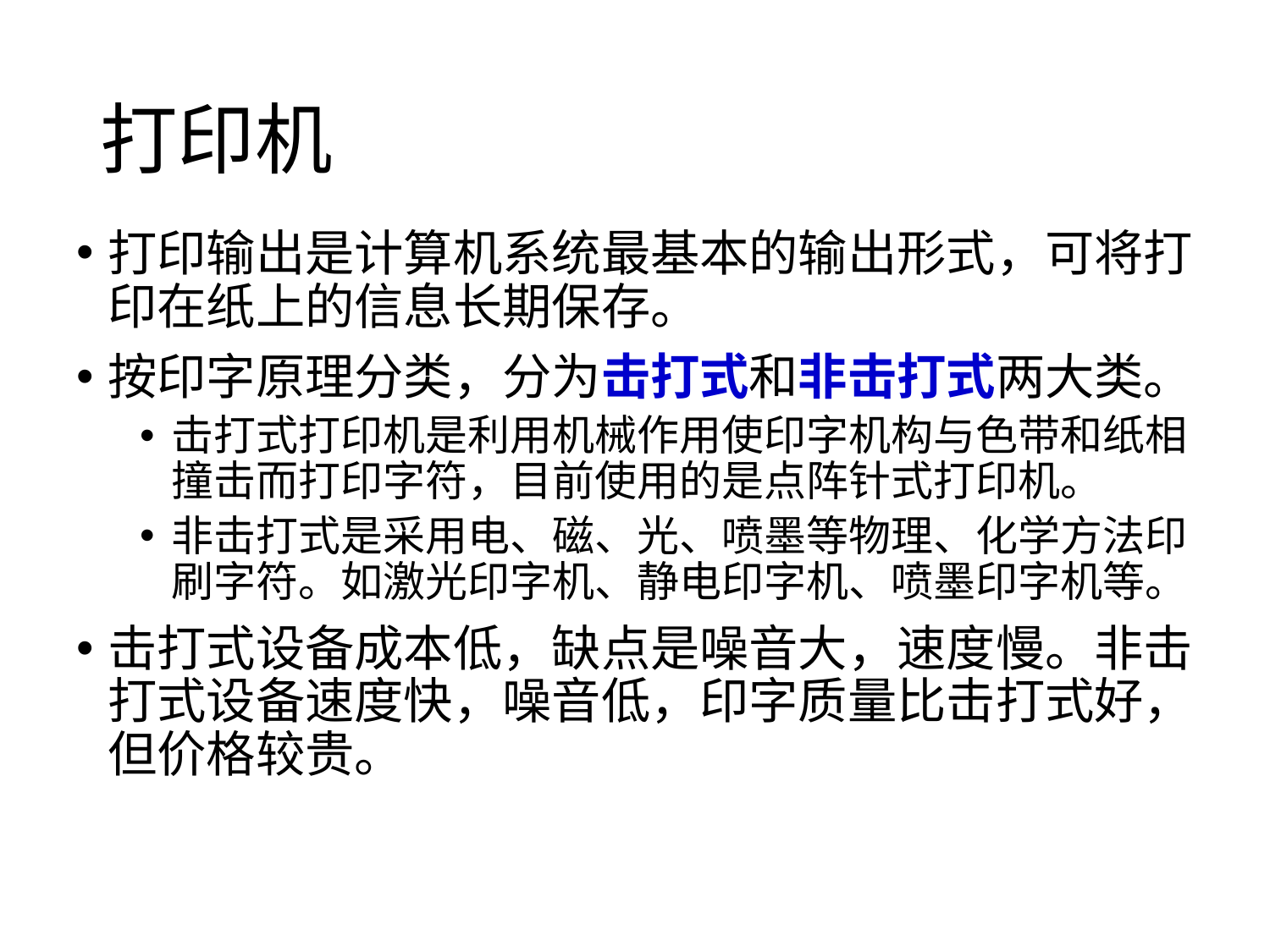

# 打印机
打印输出是计算机系统最基本的输出形式，可将打印在纸上的信息长期保存。
按印字原理分类，分为击打式和非击打式两大类。
击打式打印机是利用机械作用使印字机构与色带和纸相撞击而打印字符，目前使用的是点阵针式打印机。
非击打式是采用电、磁、光、喷墨等物理、化学方法印刷字符。如激光印字机、静电印字机、喷墨印字机等。
击打式设备成本低，缺点是噪音大，速度慢。非击打式设备速度快，噪音低，印字质量比击打式好，但价格较贵。